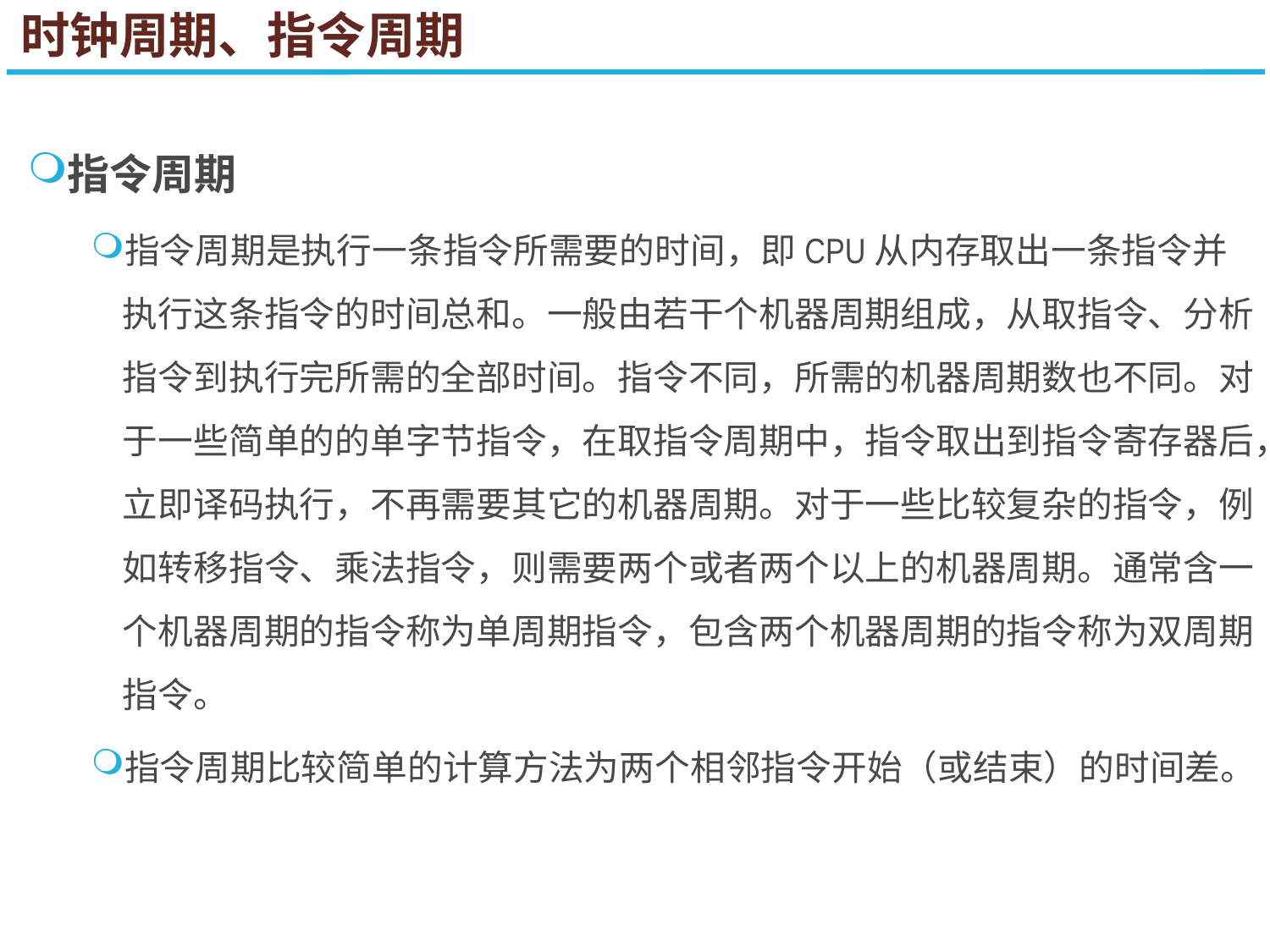

时钟周期、指令周期
指令周期
指令周期是执行一条指令所需要的时间，即CPU从内存取出一条指令并执行这条指令的时间总和。一般由若干个机器周期组成，从取指令、分析指令到执行完所需的全部时间。指令不同，所需的机器周期数也不同。对于一些简单的的单字节指令，在取指令周期中，指令取出到指令寄存器后，立即译码执行，不再需要其它的机器周期。对于一些比较复杂的指令，例如转移指令、乘法指令，则需要两个或者两个以上的机器周期。通常含一个机器周期的指令称为单周期指令，包含两个机器周期的指令称为双周期指令。
指令周期比较简单的计算方法为两个相邻指令开始（或结束）的时间差。